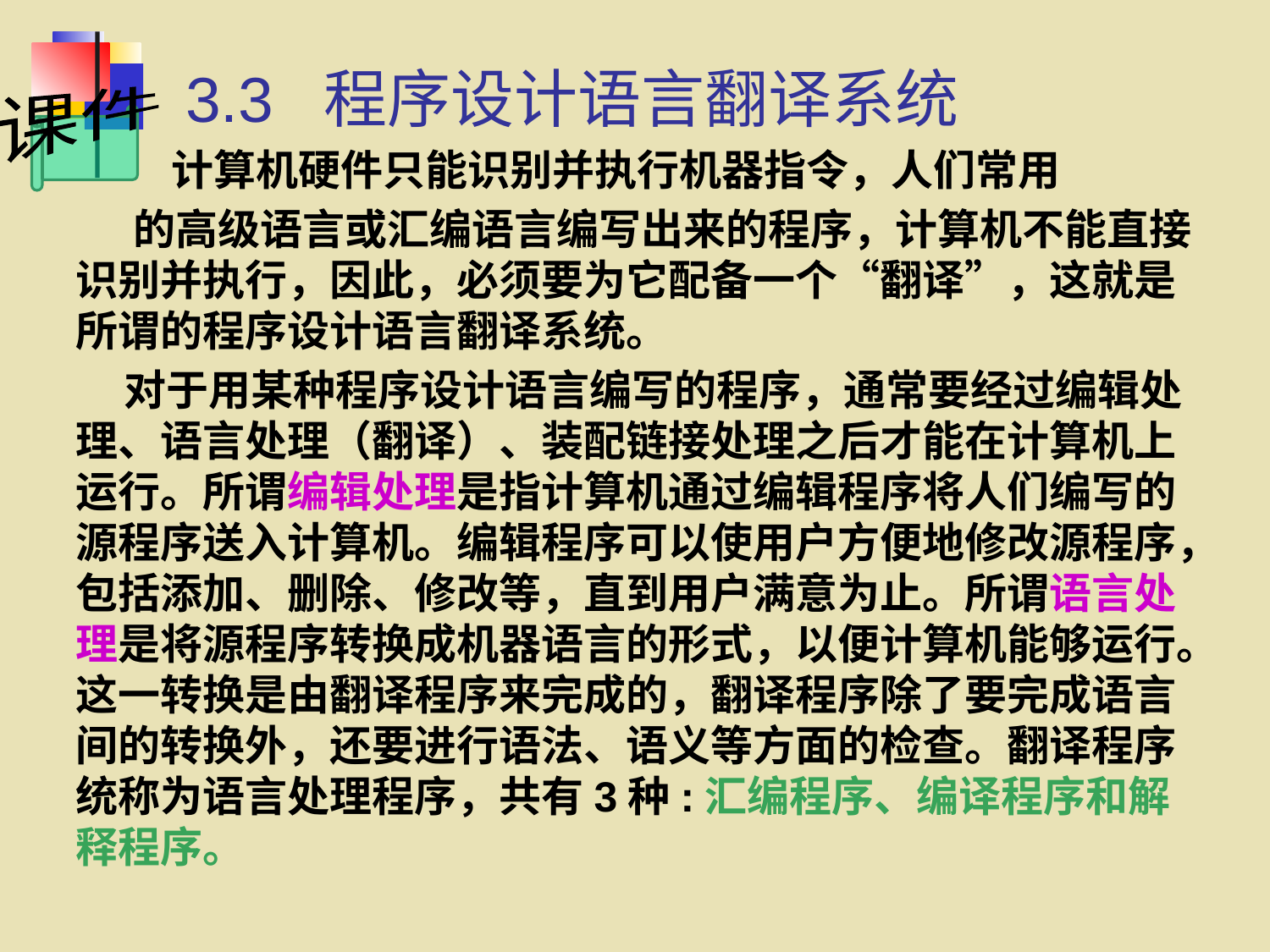

3.3  程序设计语言翻译系统
         计算机硬件只能识别并执行机器指令，人们常用
     的高级语言或汇编语言编写出来的程序，计算机不能直接识别并执行，因此，必须要为它配备一个“翻译”，这就是所谓的程序设计语言翻译系统。
    对于用某种程序设计语言编写的程序，通常要经过编辑处理、语言处理（翻译）、装配链接处理之后才能在计算机上运行。所谓编辑处理是指计算机通过编辑程序将人们编写的源程序送入计算机。编辑程序可以使用户方便地修改源程序，包括添加、删除、修改等，直到用户满意为止。所谓语言处理是将源程序转换成机器语言的形式，以便计算机能够运行。这一转换是由翻译程序来完成的，翻译程序除了要完成语言间的转换外，还要进行语法、语义等方面的检查。翻译程序统称为语言处理程序，共有3种:汇编程序、编译程序和解释程序。